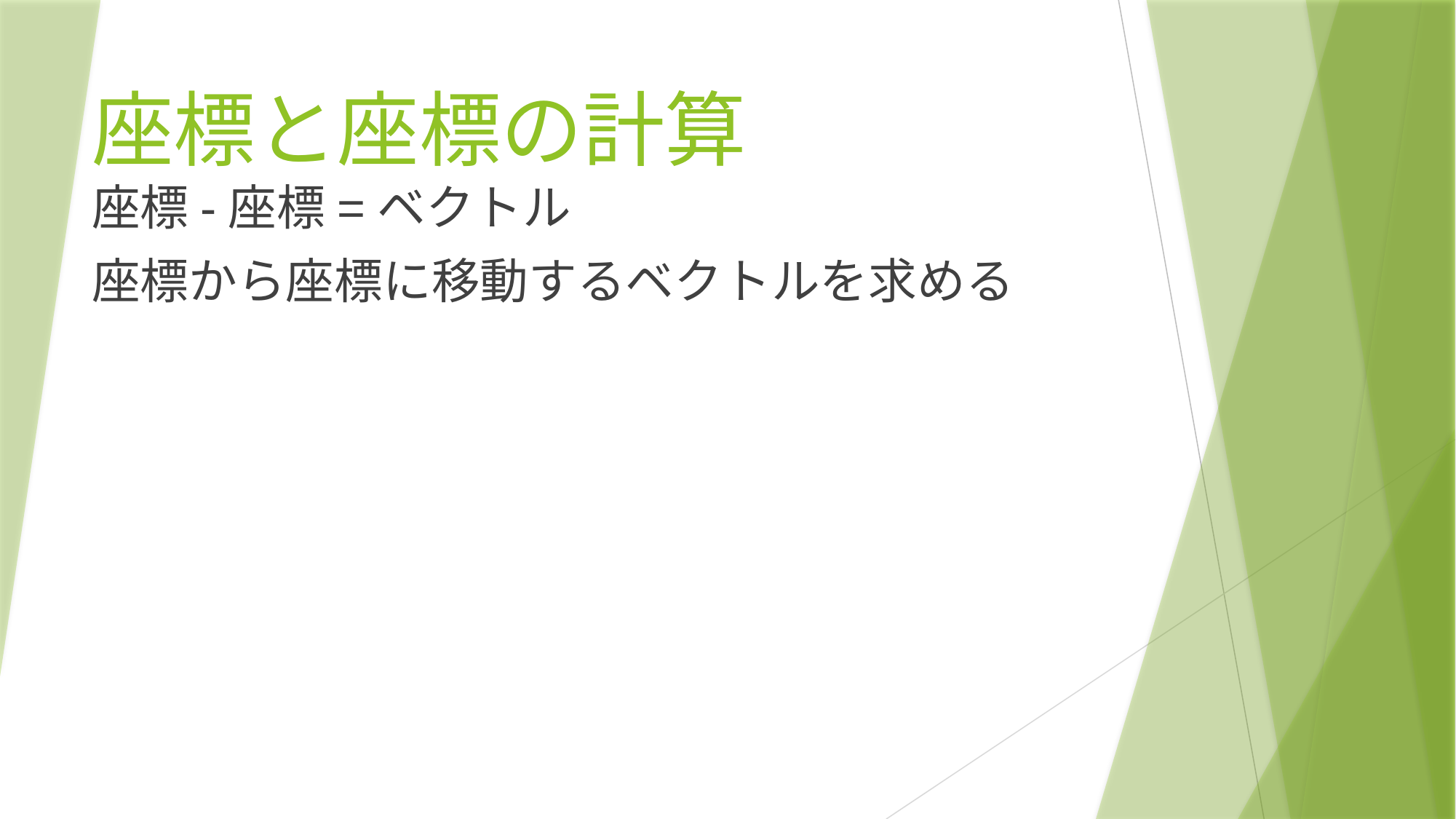

# 座標と座標の計算
座標-座標=ベクトル
座標から座標に移動するベクトルを求める